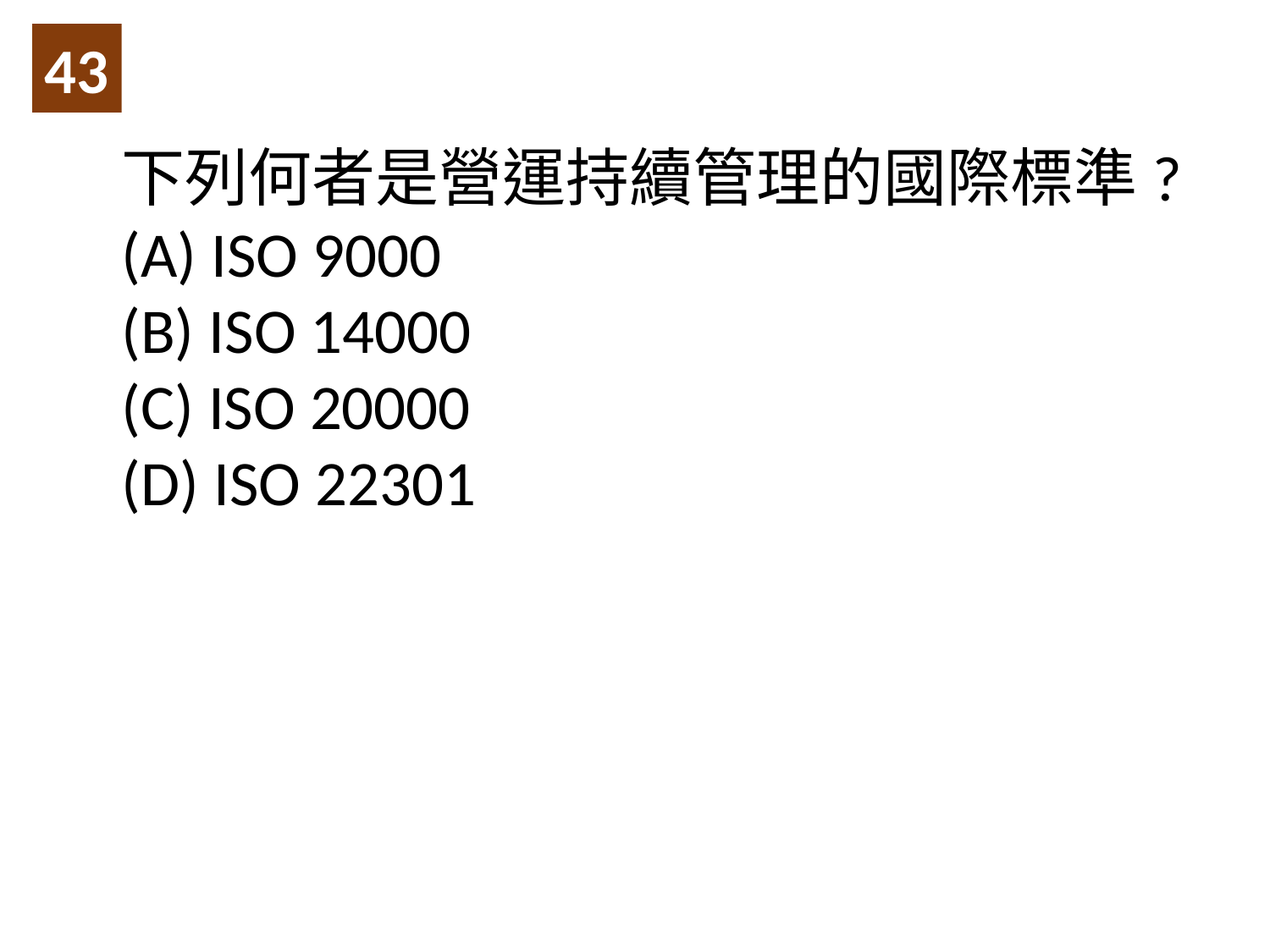

43
下列何者是營運持續管理的國際標準?
(A) ISO 9000
(B) ISO 14000
(C) ISO 20000
(D) ISO 22301